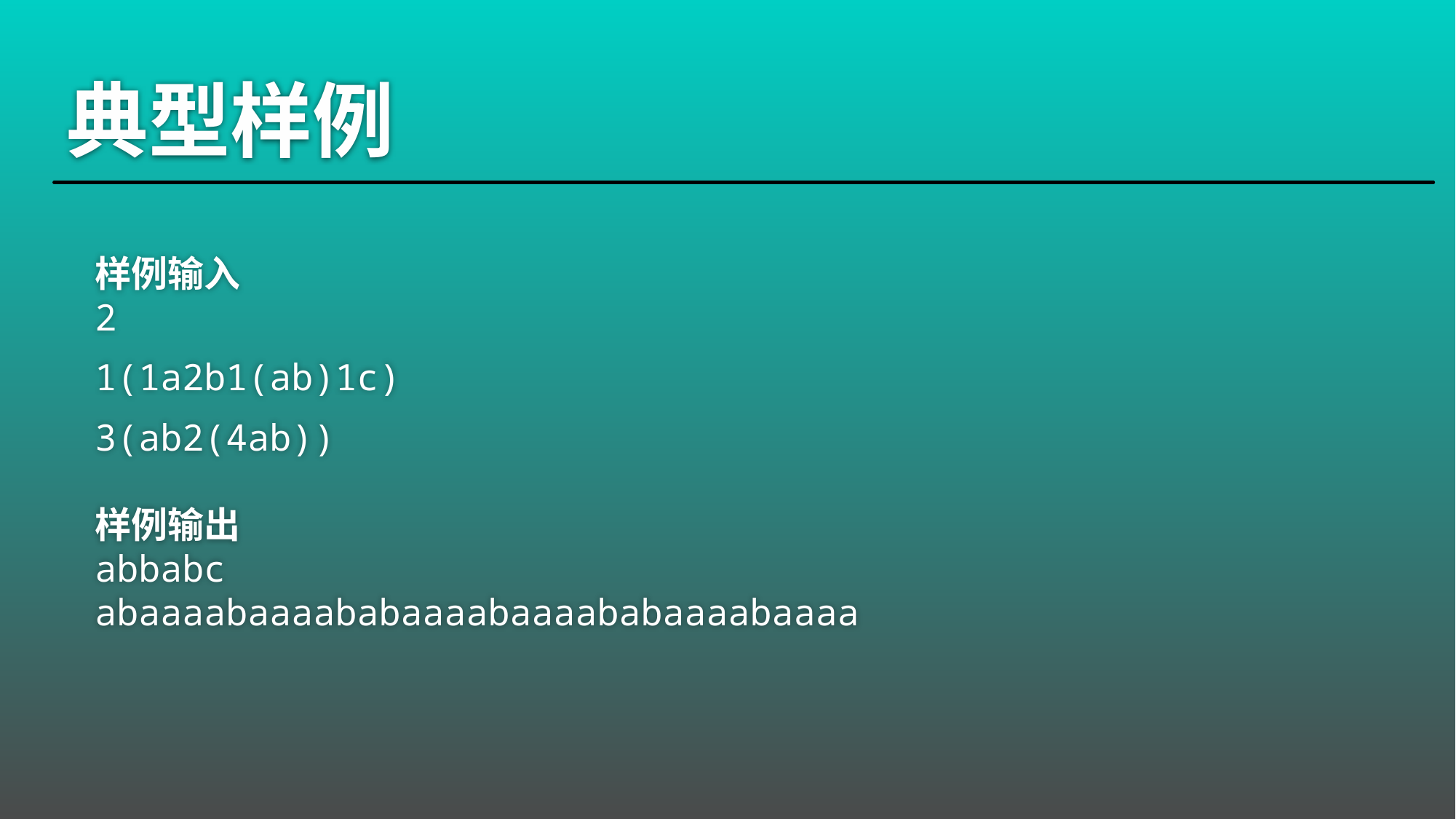

# 典型样例
样例输入
2
1(1a2b1(ab)1c)
3(ab2(4ab))
样例输出
abbabc
abaaaabaaaababaaaabaaaababaaaabaaaa